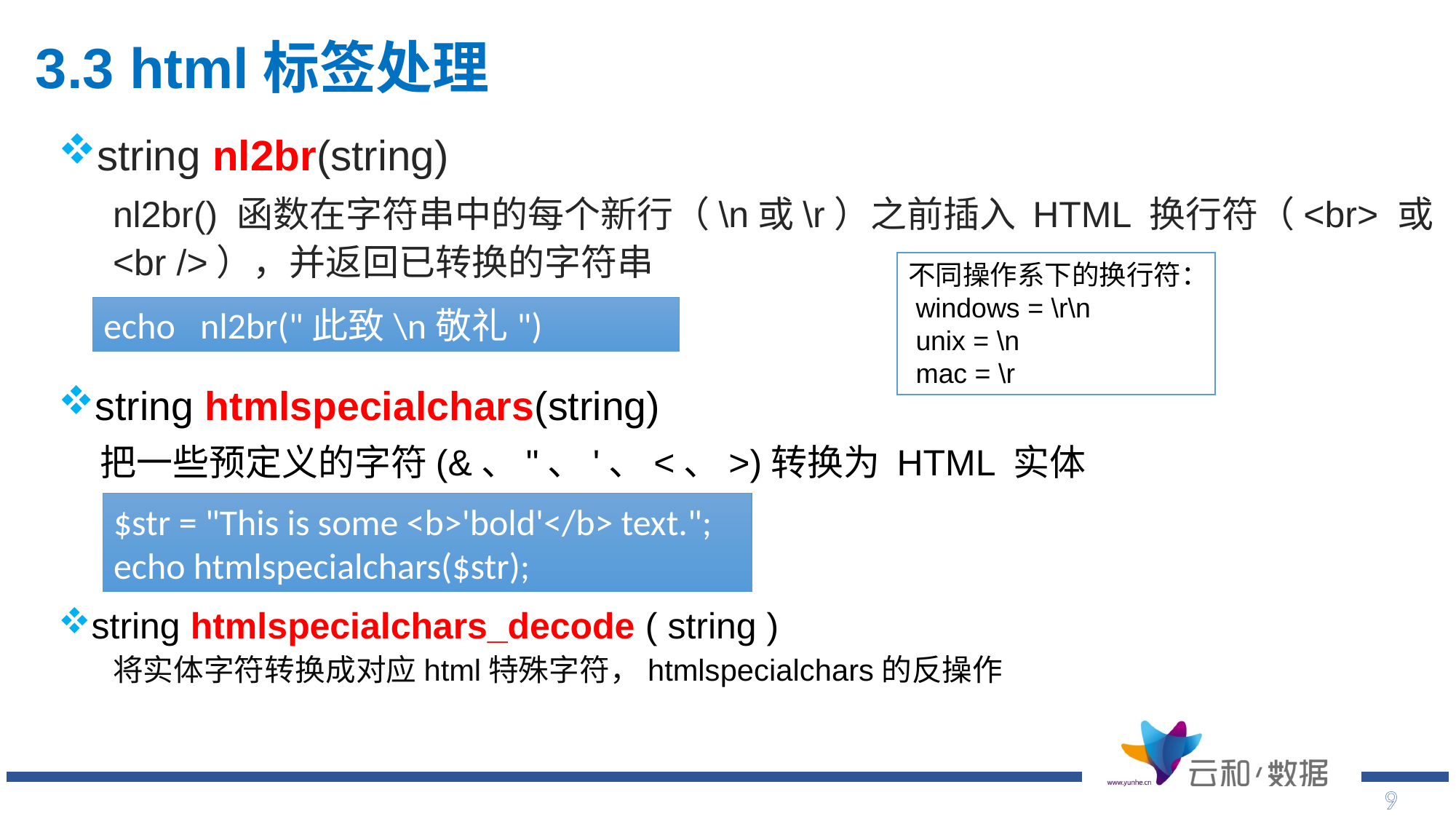

3.3 html标签处理
# string nl2br(string)
nl2br() 函数在字符串中的每个新行（\n或\r）之前插入 HTML 换行符（<br> 或 <br />），并返回已转换的字符串

string htmlspecialchars(string)
    把一些预定义的字符(&、"、'、<、>)转换为 HTML 实体

string htmlspecialchars_decode ( string )
将实体字符转换成对应html特殊字符，htmlspecialchars的反操作
不同操作系下的换行符：
 windows = \r\n
 unix = \n
 mac = \r
echo   nl2br("此致\n敬礼")
$str = "This is some <b>'bold'</b> text.";
echo htmlspecialchars($str);